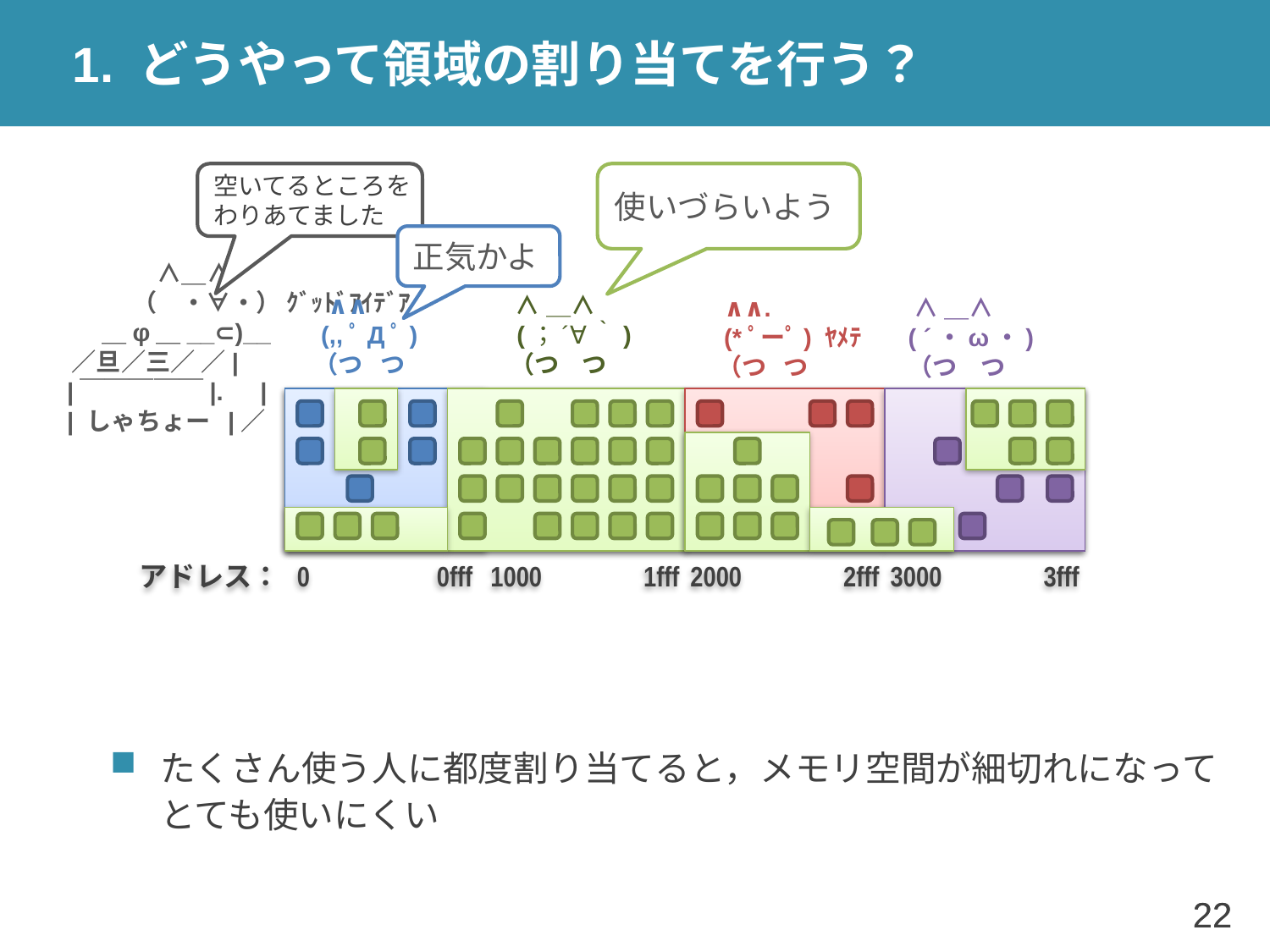

# 1. どうやって領域の割り当てを行う？
使いづらいよう
空いてるところを
わりあてました
正気かよ
 　 　 　∧＿∧
　 　   （　・∀・） ｸﾞｯﾄﾞｱｲﾃﾞｱ
 　 ＿φ＿__⊂)__
 ／旦／三／ ／|
 |￣￣￣￣￣|.　|
 | しゃちょー  |／
  ∧∧
 (,,ﾟДﾟ)
（つ   つ
 ∧＿∧
 (；´∀｀)
（つ    つ
 ∧∧.
 (*ﾟーﾟ) ﾔﾒﾃ
（つ   つ
 ∧＿∧
( ´・ω・)
（つ    つ

メモリ

アドレス：
0                    0fff
1000                1fff
2000                2fff
3000                3fff
たくさん使う人に都度割り当てると，メモリ空間が細切れになってとても使いにくい